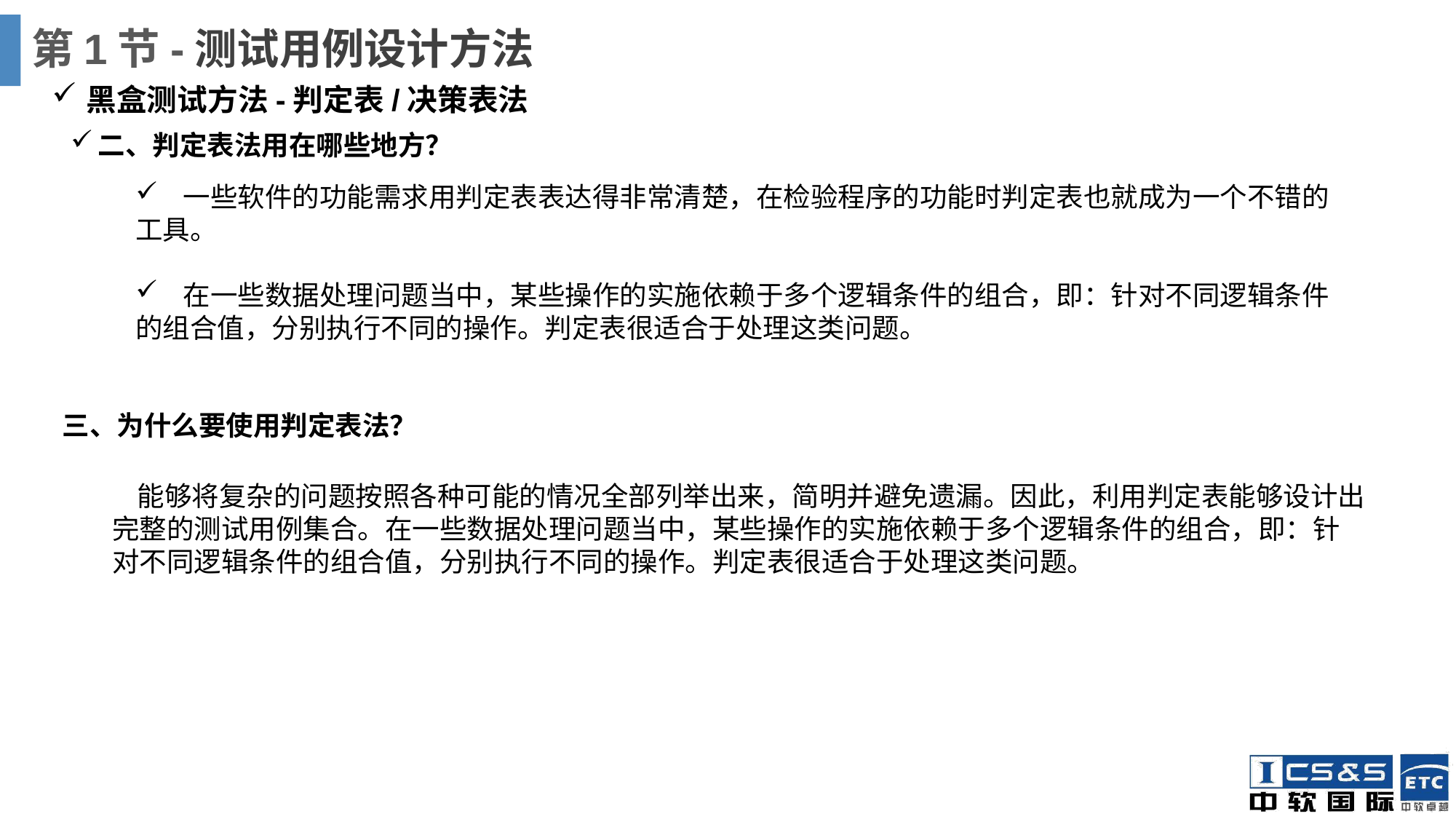

# 第1节-测试用例设计方法
黑盒测试方法-判定表/决策表法
二、判定表法用在哪些地方？
   一些软件的功能需求用判定表表达得非常清楚，在检验程序的功能时判定表也就成为一个不错的工具。

   在一些数据处理问题当中，某些操作的实施依赖于多个逻辑条件的组合，即：针对不同逻辑条件的组合值，分别执行不同的操作。判定表很适合于处理这类问题。
三、为什么要使用判定表法？
   能够将复杂的问题按照各种可能的情况全部列举出来，简明并避免遗漏。因此，利用判定表能够设计出完整的测试用例集合。在一些数据处理问题当中，某些操作的实施依赖于多个逻辑条件的组合，即：针对不同逻辑条件的组合值，分别执行不同的操作。判定表很适合于处理这类问题。